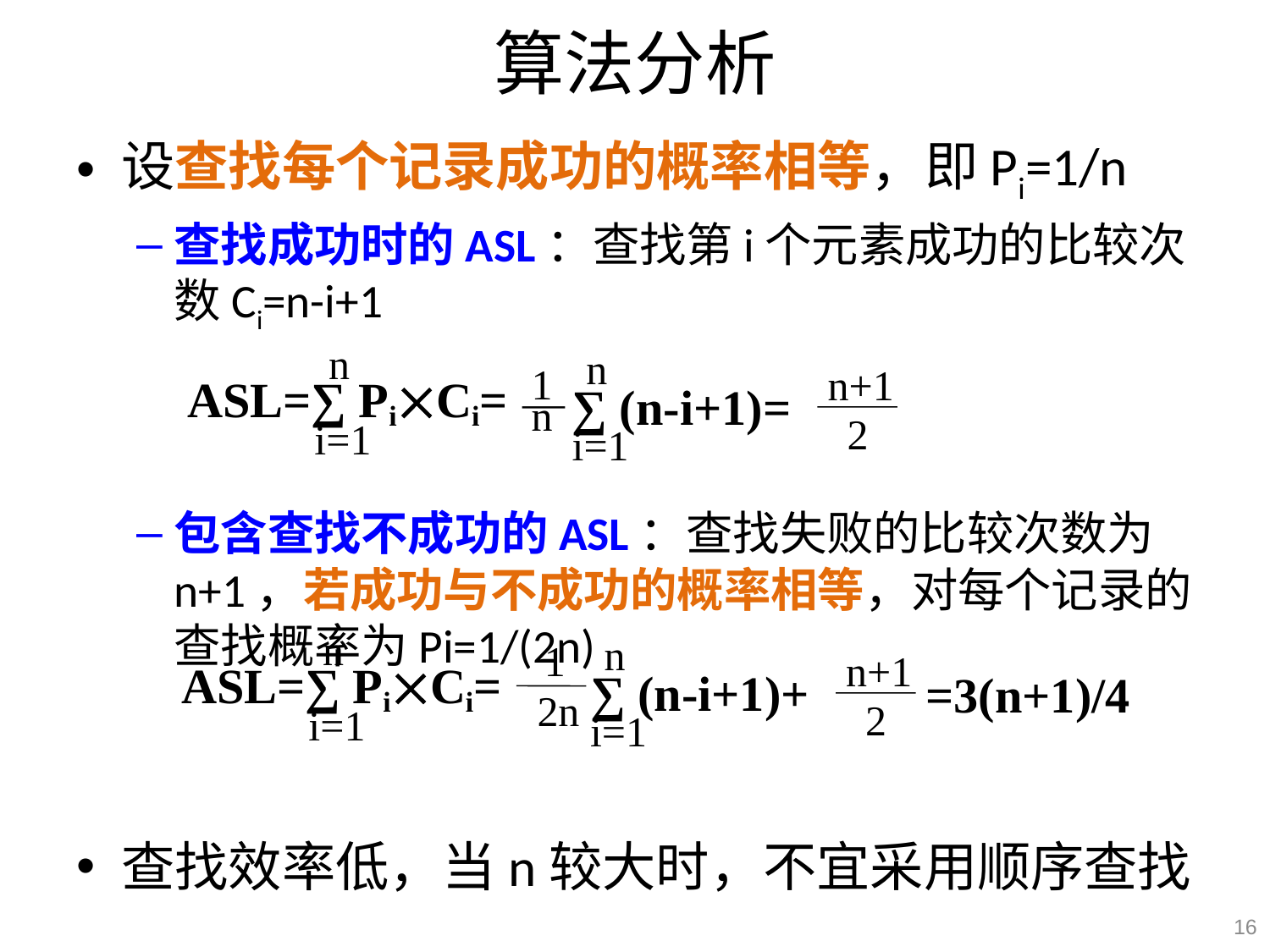

# 算法分析
设查找每个记录成功的概率相等，即Pi=1/n
查找成功时的ASL：查找第i个元素成功的比较次数Ci=n-i+1

包含查找不成功的ASL：查找失败的比较次数为n+1，若成功与不成功的概率相等，对每个记录的查找概率为Pi=1/(2n)

查找效率低，当n较大时，不宜采用顺序查找
n
n
1
―
n
∑ (n-i+1)=
i=1
n+1

2
ASL=∑ Pi×Ci=
i=1
n
ASL=∑ Pi×Ci=
i=1
n
1

2n
∑ (n-i+1)+
i=1
n+1

2
=3(n+1)/4
16